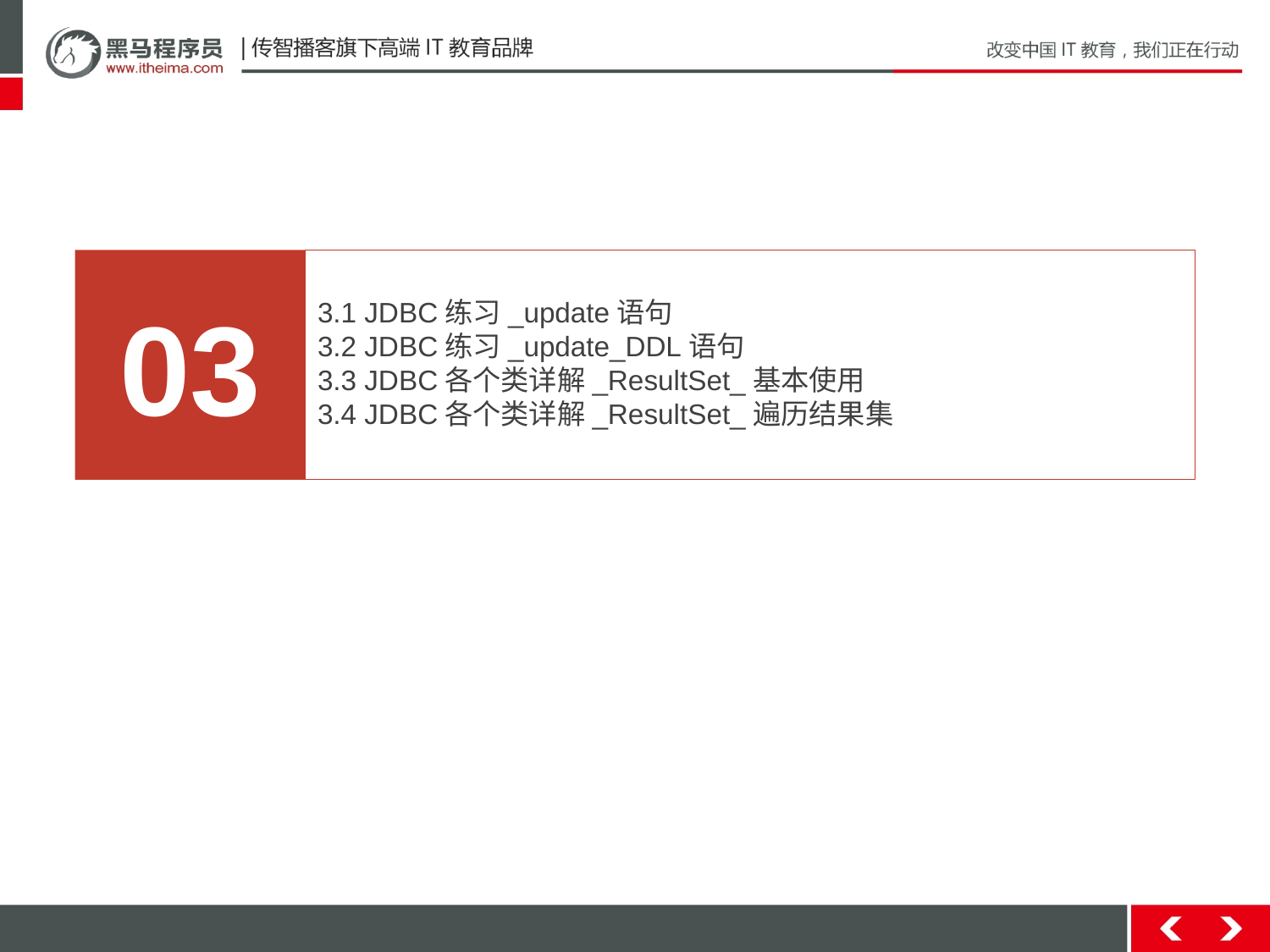

03

3.1 JDBC练习_update语句
3.2 JDBC练习_update_DDL语句
3.3 JDBC各个类详解_ResultSet_基本使用
3.4 JDBC各个类详解_ResultSet_遍历结果集